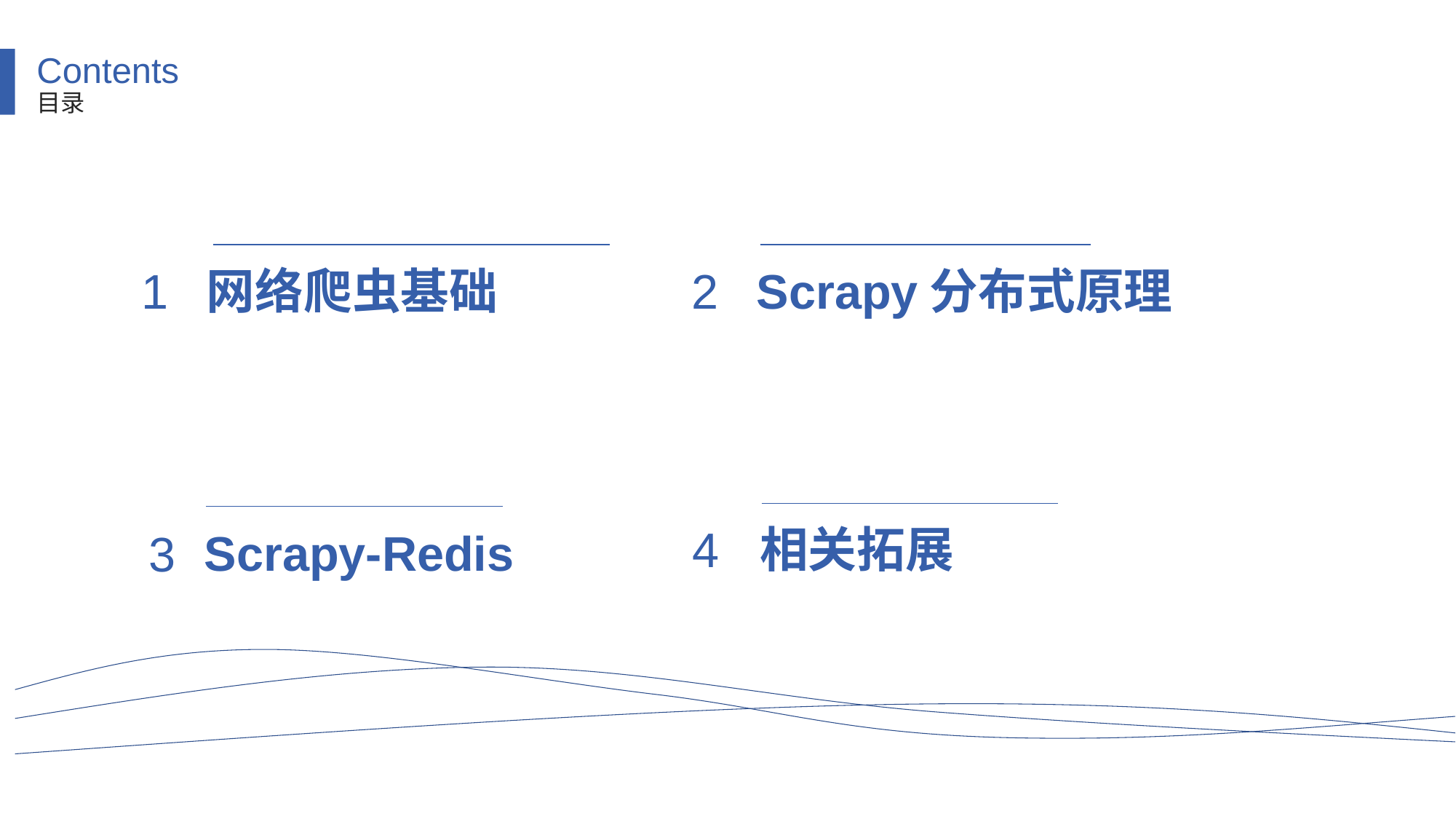

Contents
目录
1
网络爬虫基础
2
Scrapy分布式原理
4
相关拓展
Scrapy-Redis
3